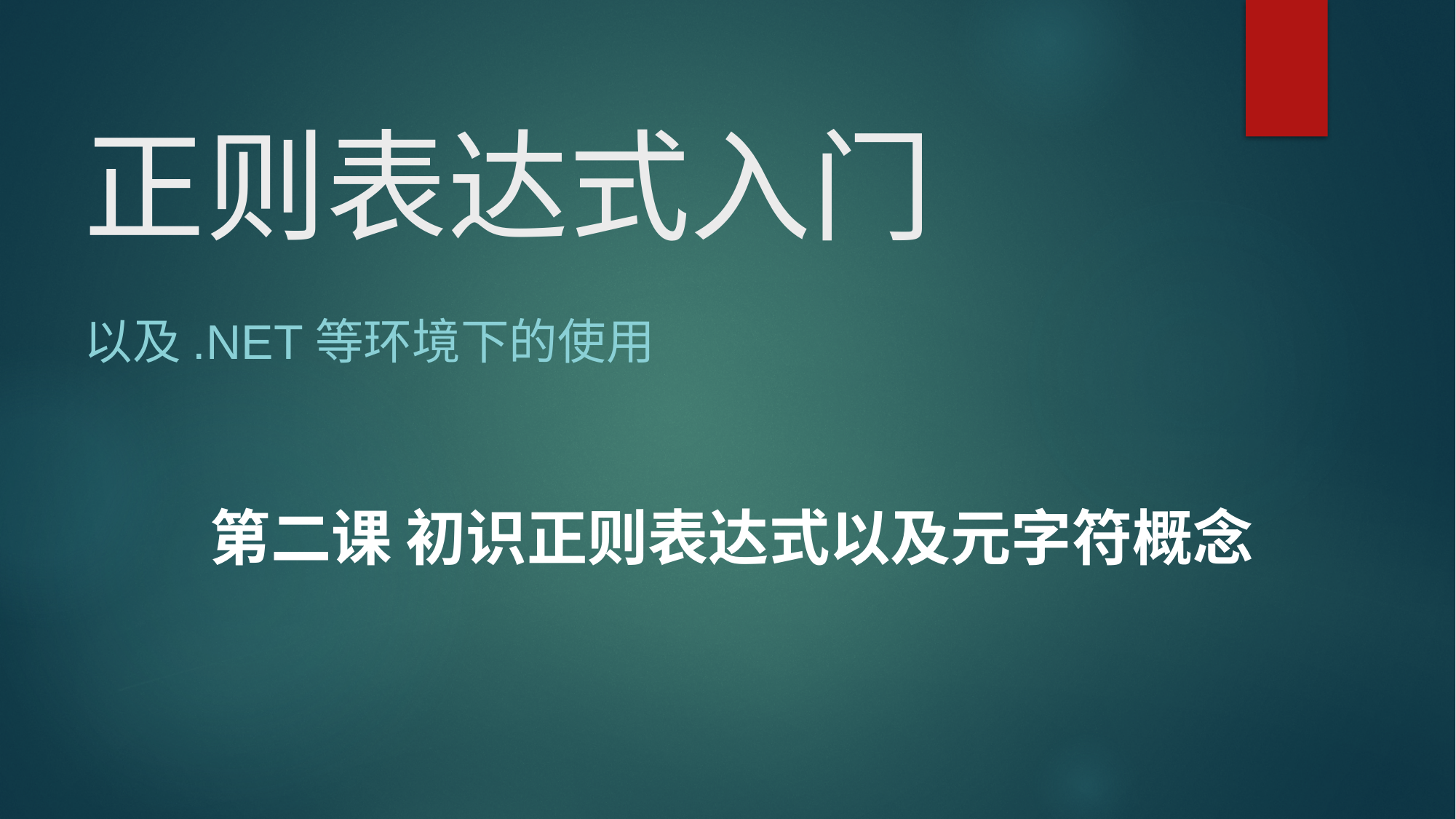

# 正则表达式入门
以及.NET等环境下的使用
第二课 初识正则表达式以及元字符概念